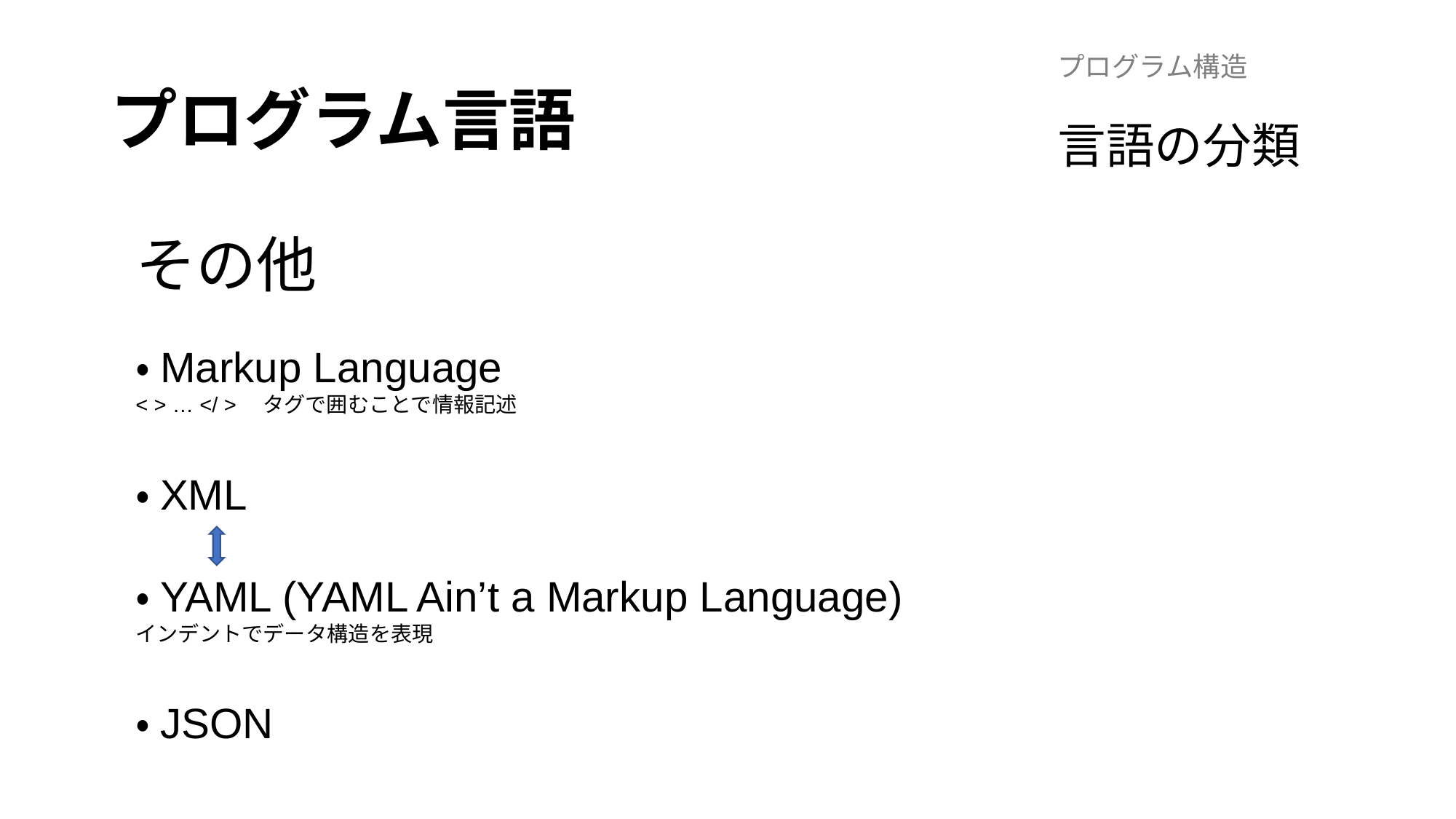

# プログラム言語
プログラム構造

言語の分類
その他
・Markup Language
< > … </ >　タグで囲むことで情報記述

・XML

・YAML (YAML Ain’t a Markup Language)
インデントでデータ構造を表現

・JSON